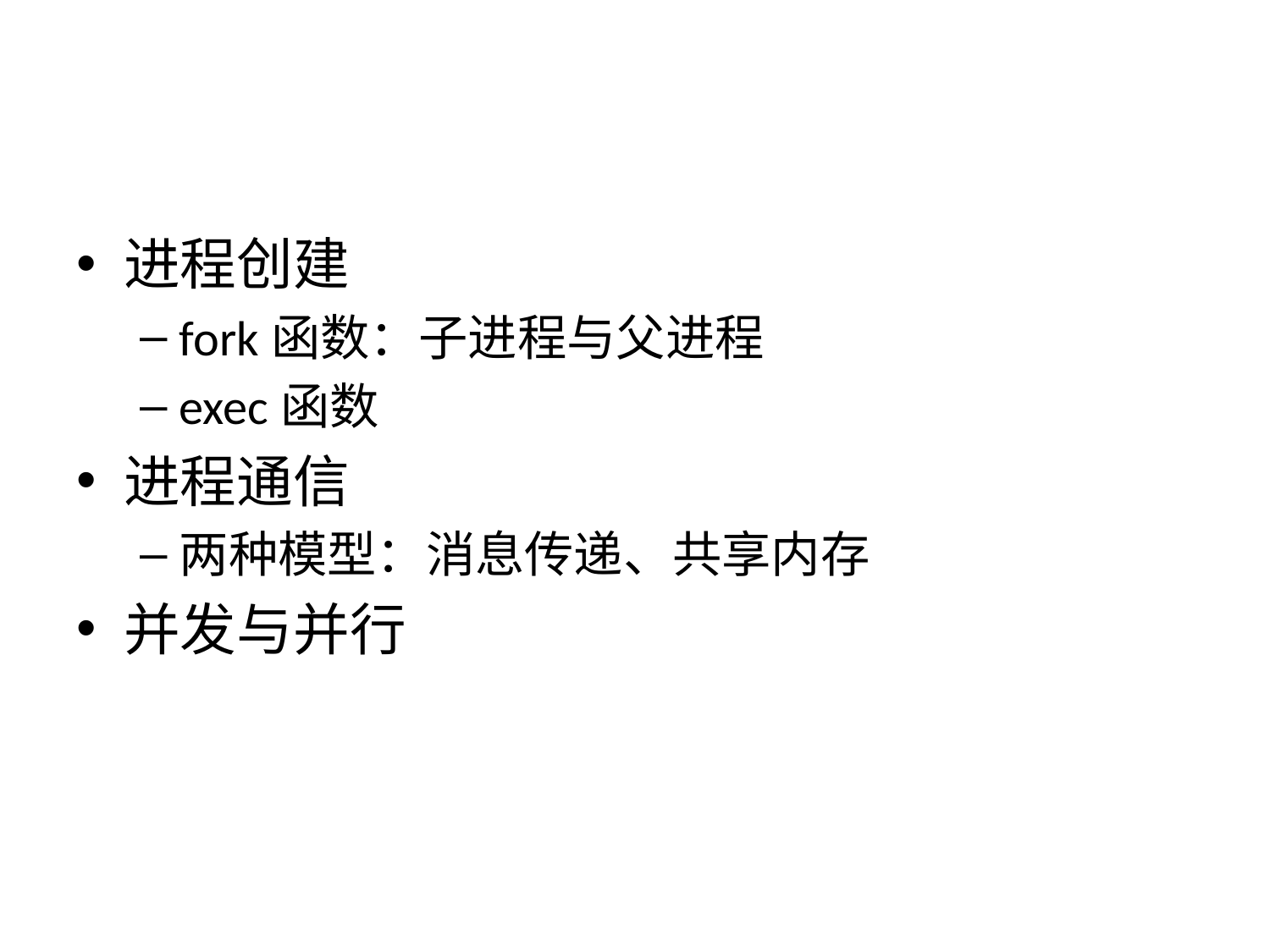

#
进程创建
fork函数：子进程与父进程
exec函数
进程通信
两种模型：消息传递、共享内存
并发与并行